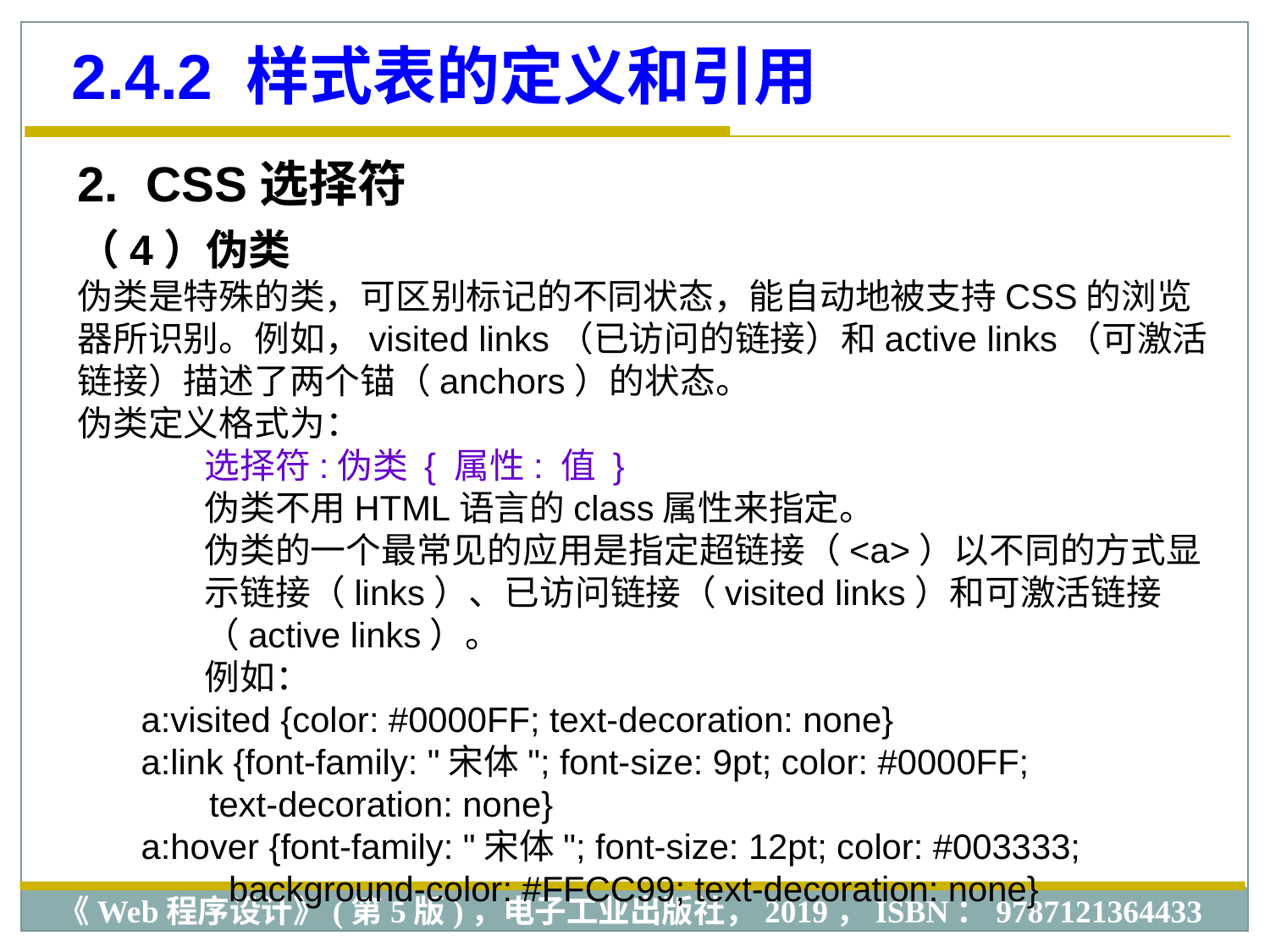

2.4.2 样式表的定义和引用
2.  CSS选择符
（4）伪类
伪类是特殊的类，可区别标记的不同状态，能自动地被支持CSS的浏览器所识别。例如，visited links（已访问的链接）和active links（可激活链接）描述了两个锚（anchors）的状态。
伪类定义格式为：
选择符:伪类 { 属性: 值 }
伪类不用HTML语言的class属性来指定。
伪类的一个最常见的应用是指定超链接（<a>）以不同的方式显示链接（links）、已访问链接（visited links）和可激活链接（active links）。
例如：
a:visited {color: #0000FF; text-decoration: none}
a:link {font-family: "宋体"; font-size: 9pt; color: #0000FF;
       text-decoration: none}
a:hover {font-family: "宋体"; font-size: 12pt; color: #003333;
         background-color: #FFCC99; text-decoration: none}